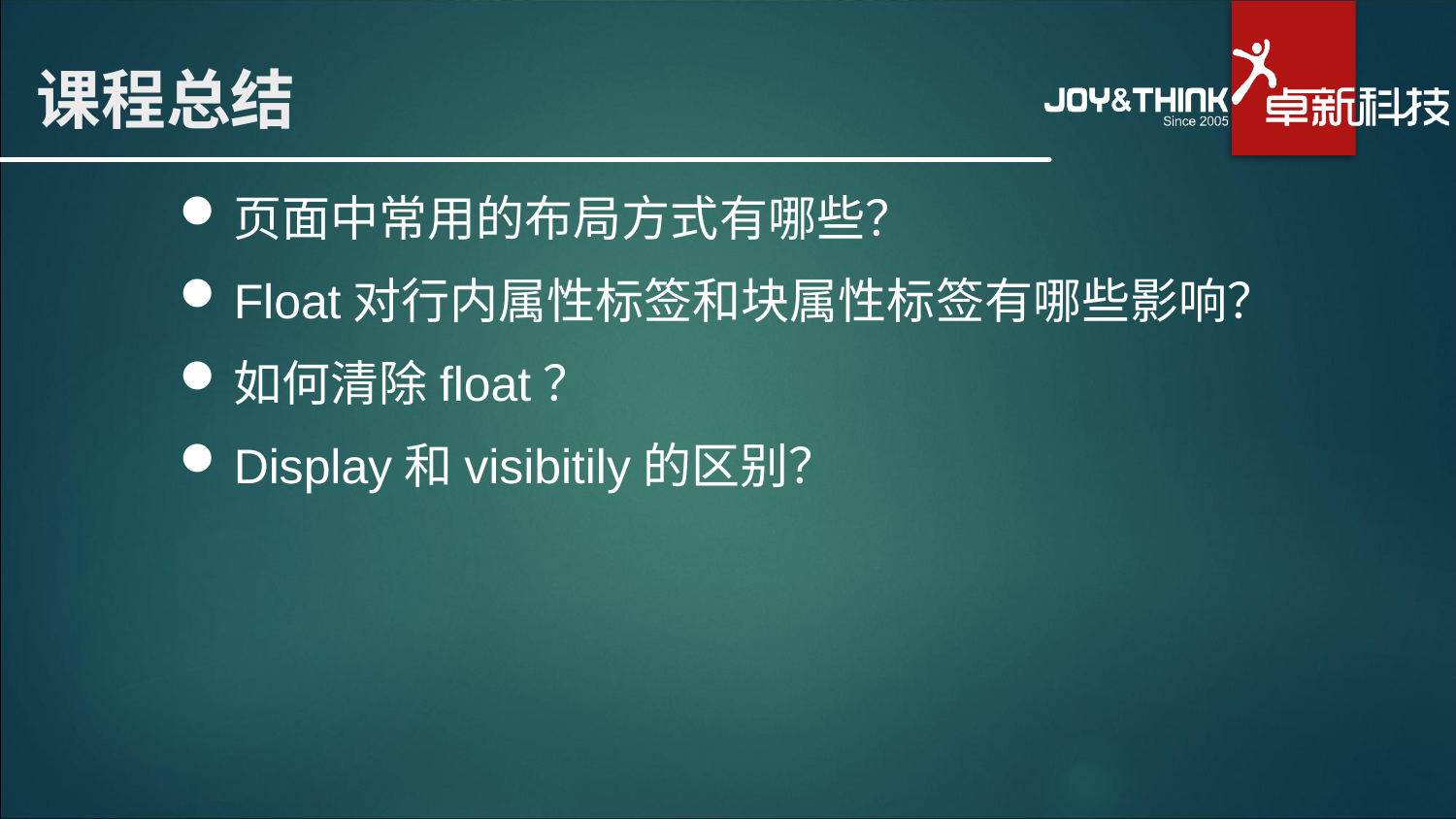

# 课程总结
页面中常用的布局方式有哪些？
Float对行内属性标签和块属性标签有哪些影响？
如何清除float？
Display和visibitily的区别？